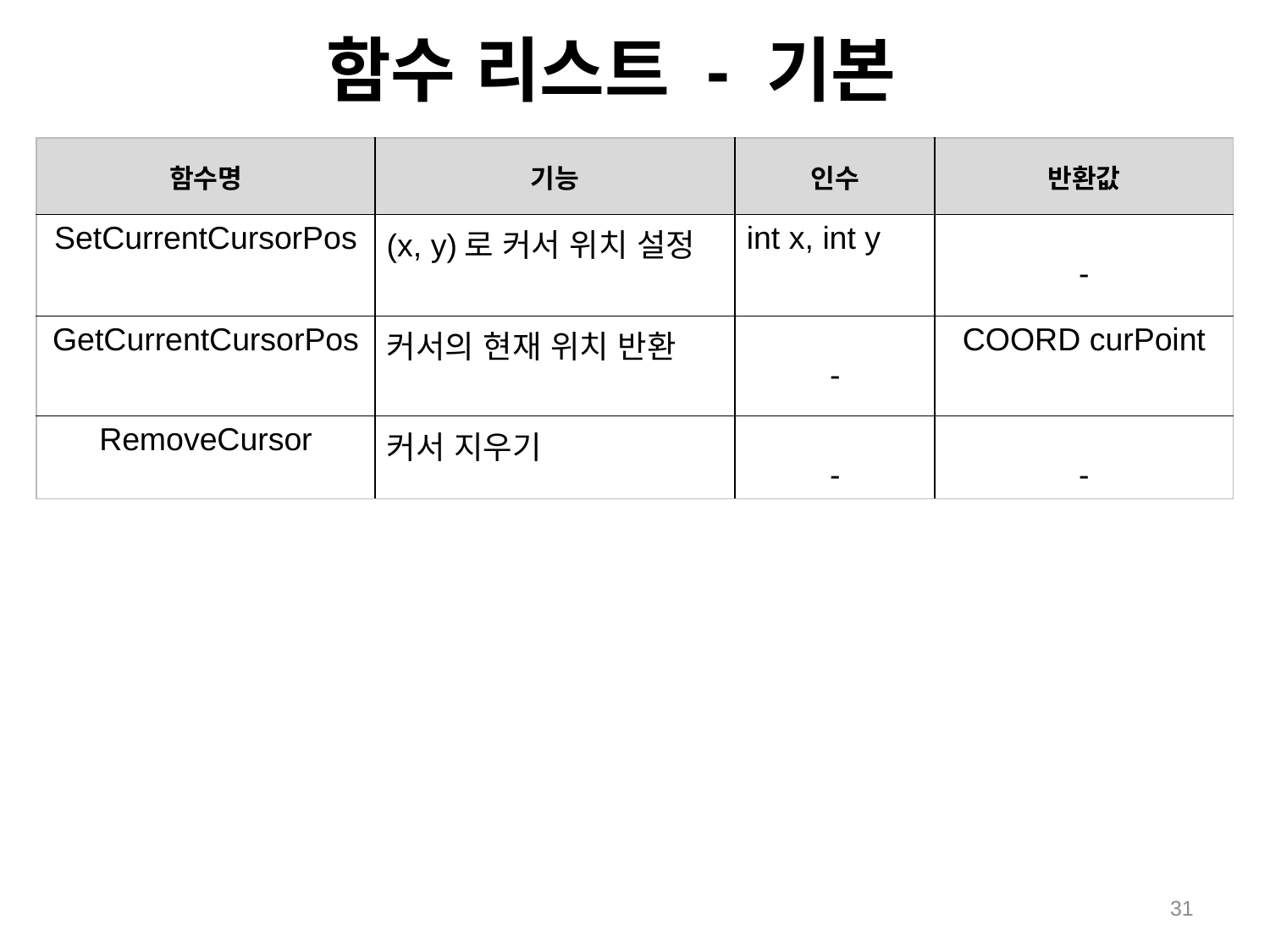

함수 리스트 - 기본
| 함수명 | 기능 | 인수 | 반환값 |
| --- | --- | --- | --- |
| SetCurrentCursorPos | (x, y)로 커서 위치 설정 | int x, int y | - |
| GetCurrentCursorPos | 커서의 현재 위치 반환 | - | COORD curPoint |
| RemoveCursor | 커서 지우기 | - | - |
31